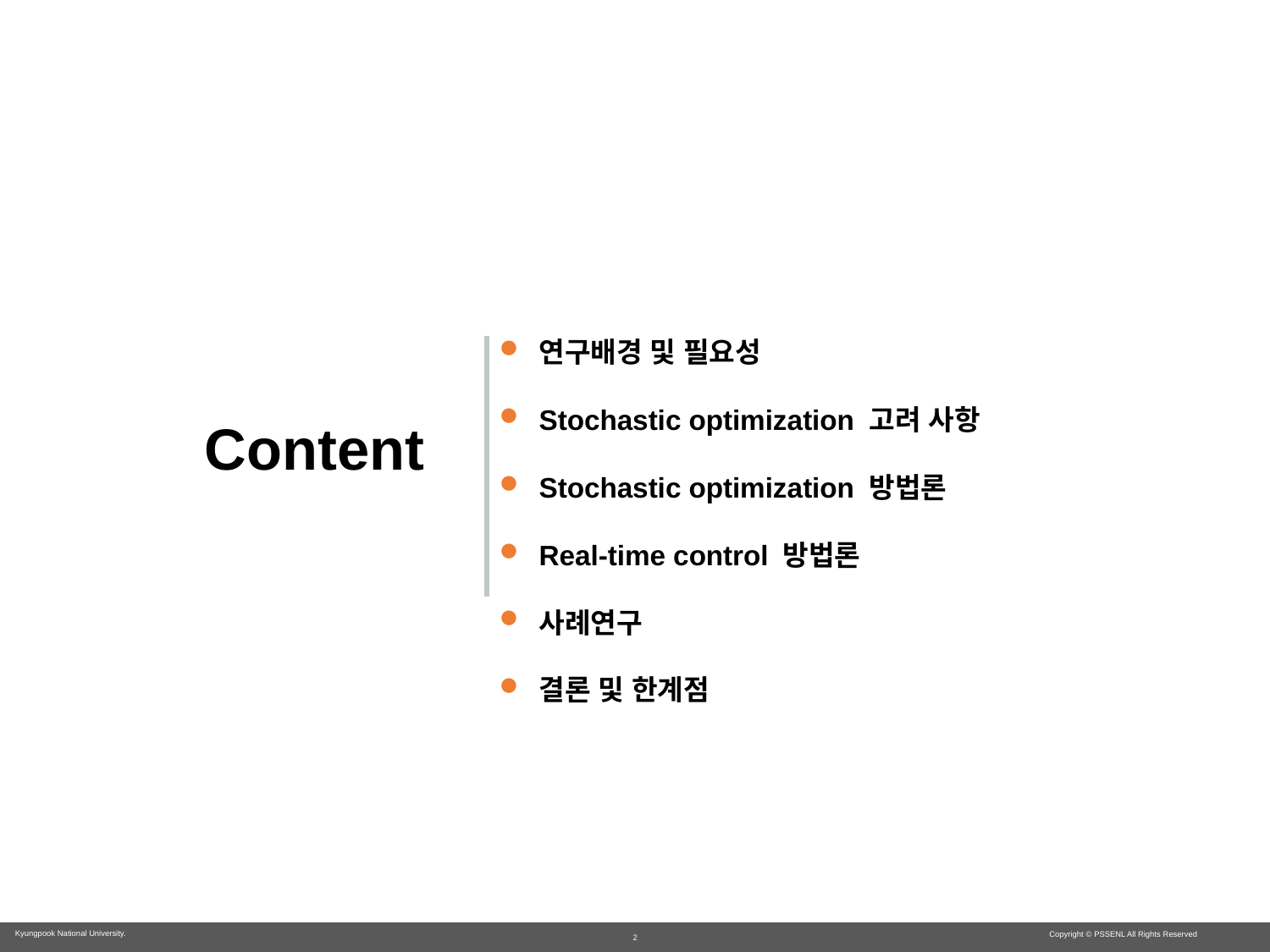

연구배경 및 필요성
Stochastic optimization 고려 사항
Stochastic optimization 방법론
Real-time control 방법론
사례연구
결론 및 한계점
Content